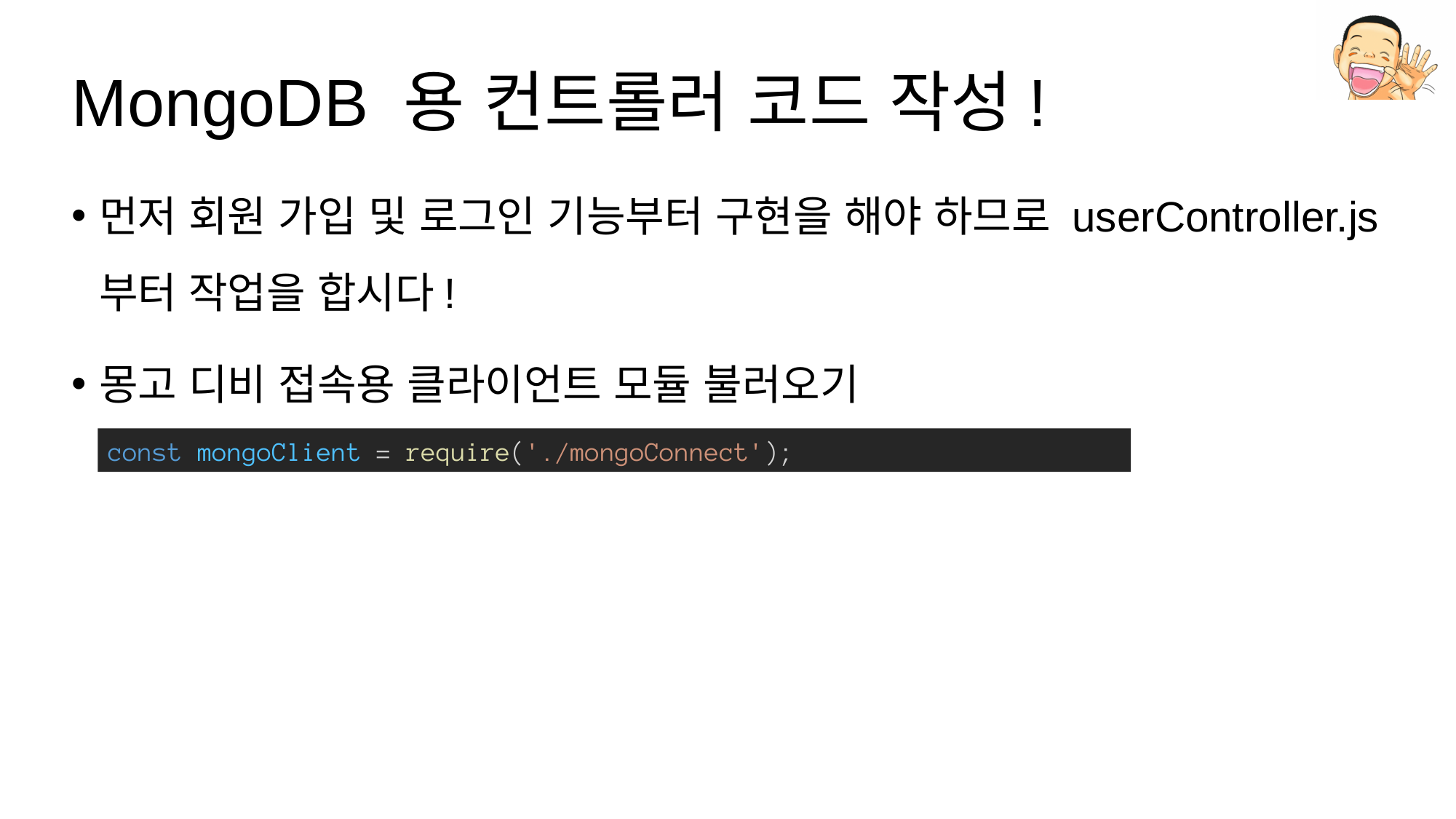

# MongoDB 용 컨트롤러 코드 작성!
먼저 회원 가입 및 로그인 기능부터 구현을 해야 하므로 userController.js 부터 작업을 합시다!
몽고 디비 접속용 클라이언트 모듈 불러오기
const mongoClient = require('./mongoConnect');